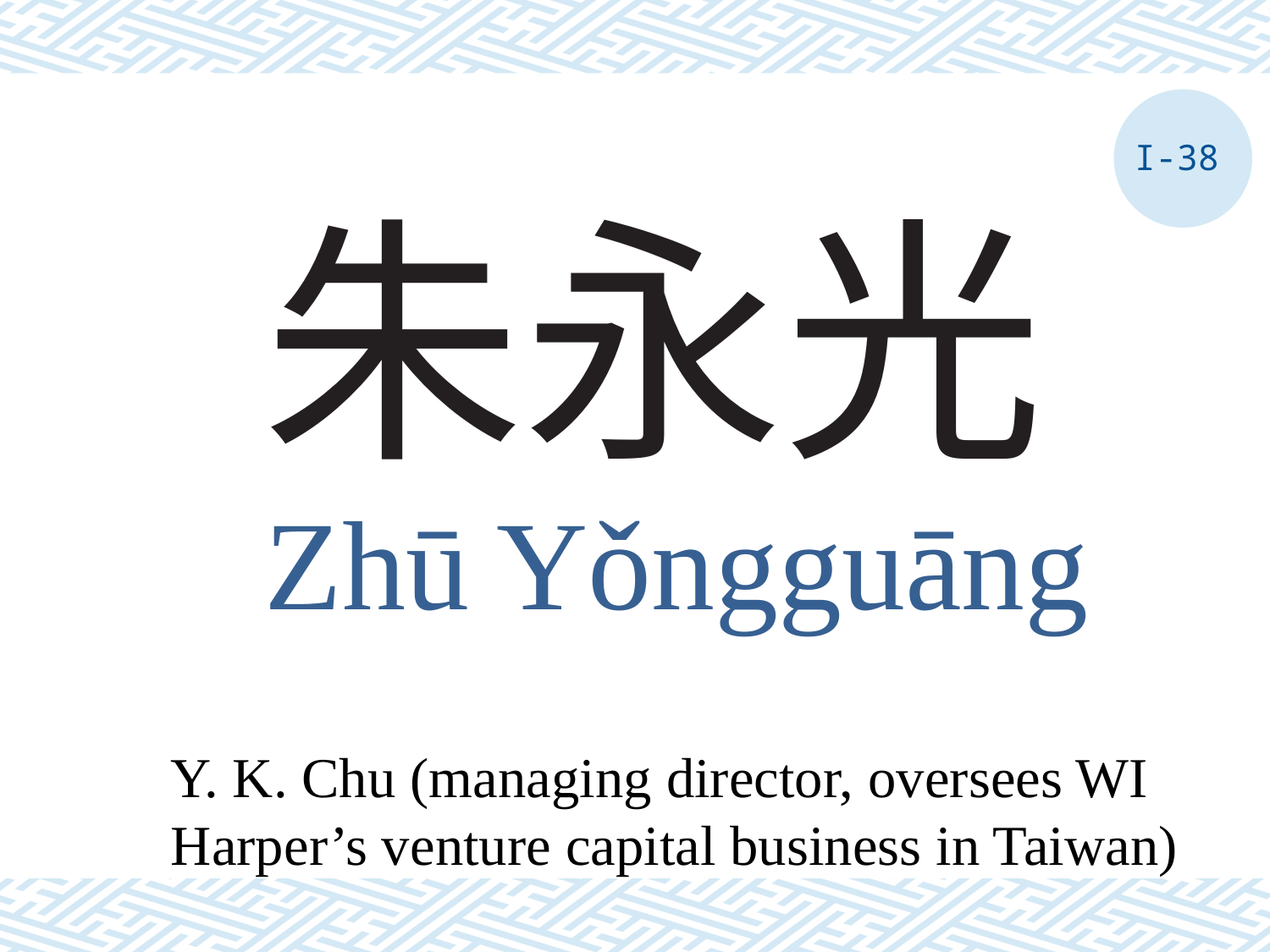

I-38
# 朱永光
Zhū Yǒngguāng
Y. K. Chu (managing director, oversees WI Harper’s venture capital business in Taiwan)